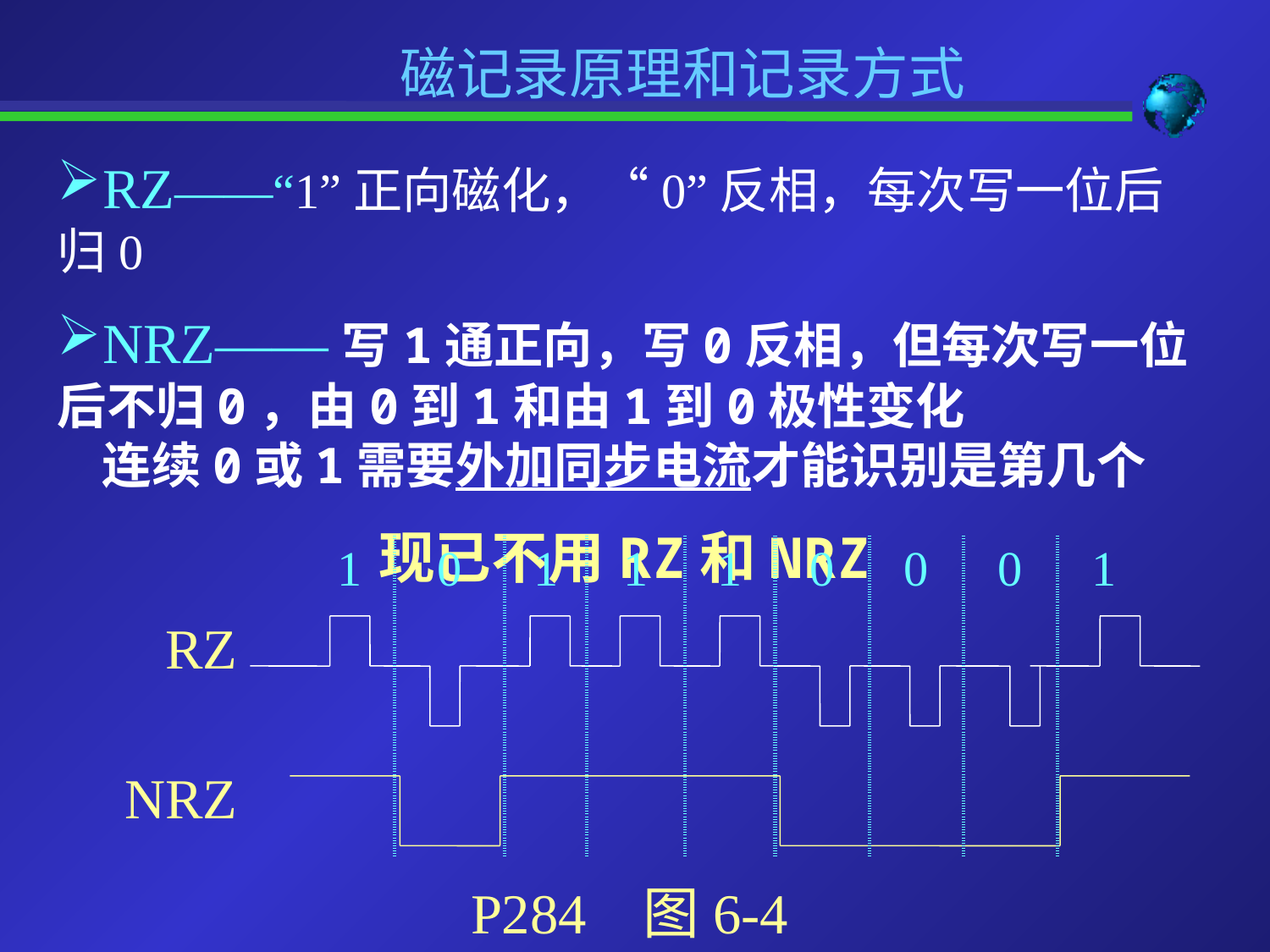

磁记录原理和记录方式
RZ——“1”正向磁化，“0”反相，每次写一位后归0
NRZ——写1通正向，写0反相，但每次写一位后不归0，由0到1和由1到0极性变化
    连续0或1需要外加同步电流才能识别是第几个
现已不用RZ和NRZ

| 1 | 0 | 1 | 1 | 1 | 0 | 0 | 0 | 1 |
| --- | --- | --- | --- | --- | --- | --- | --- | --- |
RZ

NRZ

23
P284   图6-4